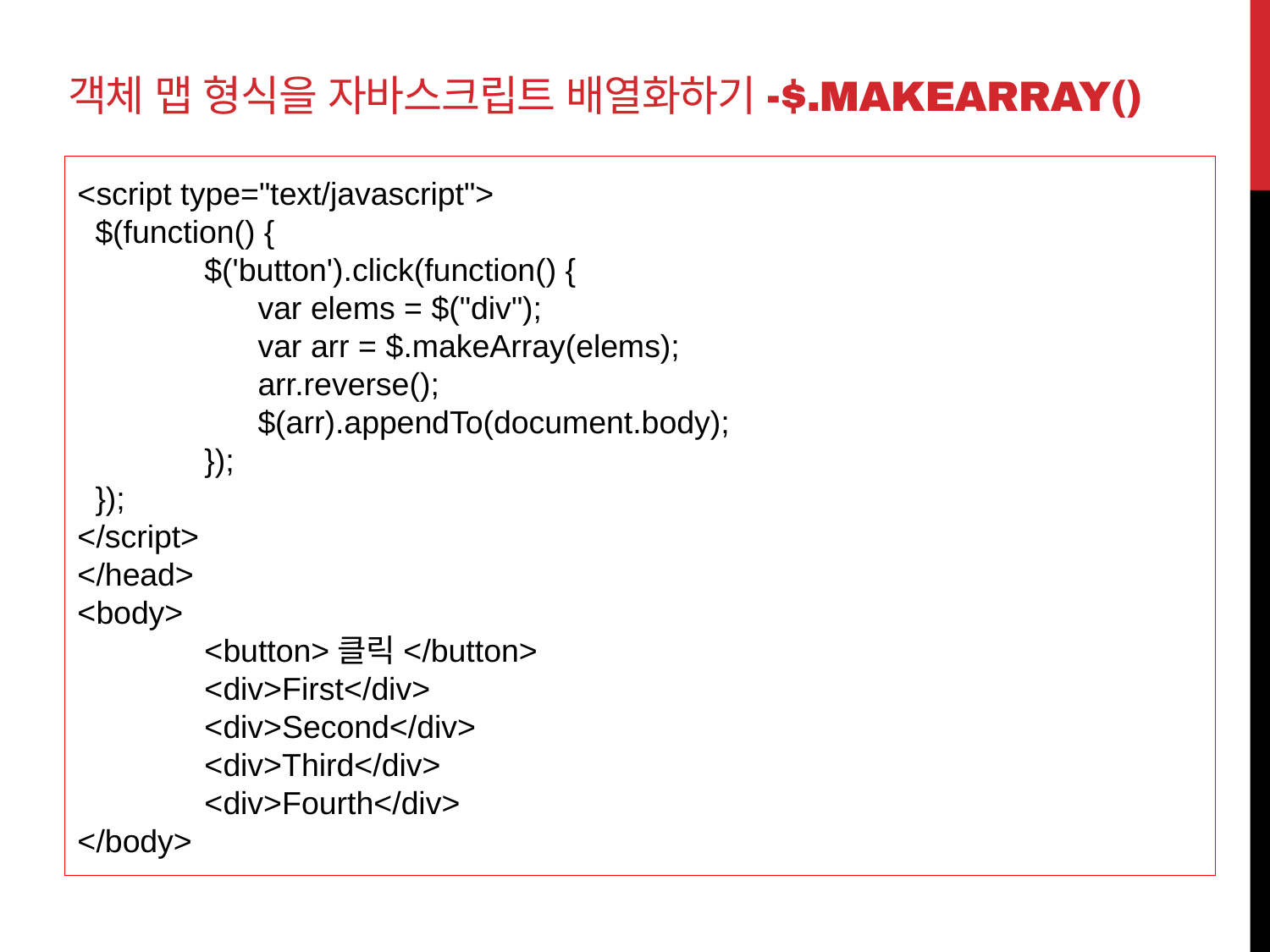

# 객체 맵 형식을 자바스크립트 배열화하기-$.makeArray()
<script type="text/javascript">
  $(function() {
 	$('button').click(function() {
	      var elems = $("div");
	      var arr = $.makeArray(elems);
	      arr.reverse();
	      $(arr).appendTo(document.body);
 	});
  });
</script>
</head>
<body>
	<button>클릭</button>
	<div>First</div>
	<div>Second</div>
	<div>Third</div>
	<div>Fourth</div>
</body>